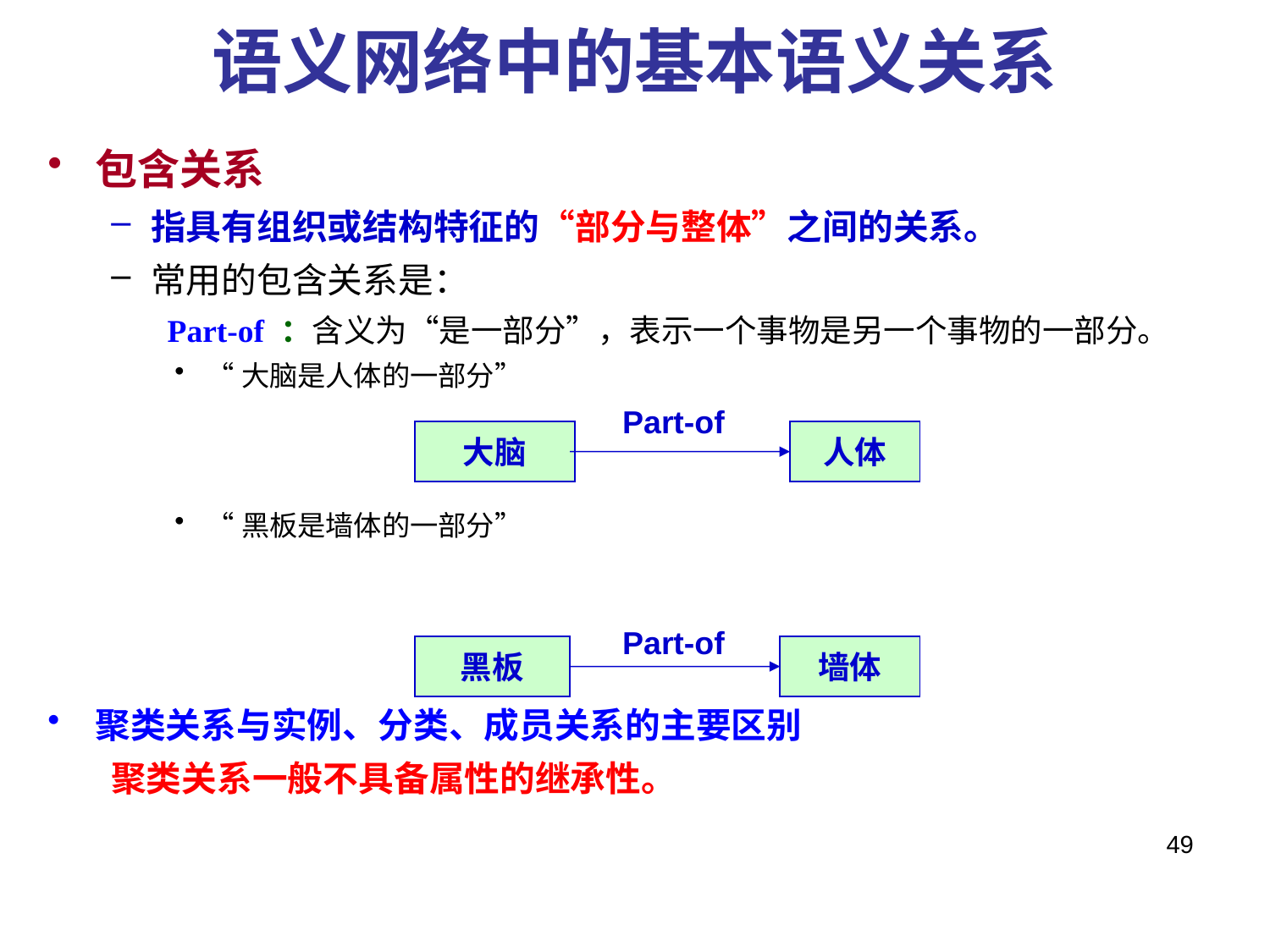

# 语义网络中的基本语义关系
包含关系
指具有组织或结构特征的“部分与整体”之间的关系。
常用的包含关系是：
       Part-of ：含义为“是一部分”，表示一个事物是另一个事物的一部分。
“大脑是人体的一部分”

“黑板是墙体的一部分”

聚类关系与实例、分类、成员关系的主要区别
聚类关系一般不具备属性的继承性。
Part-of
大脑
人体

Part-of
黑板
墙体

49